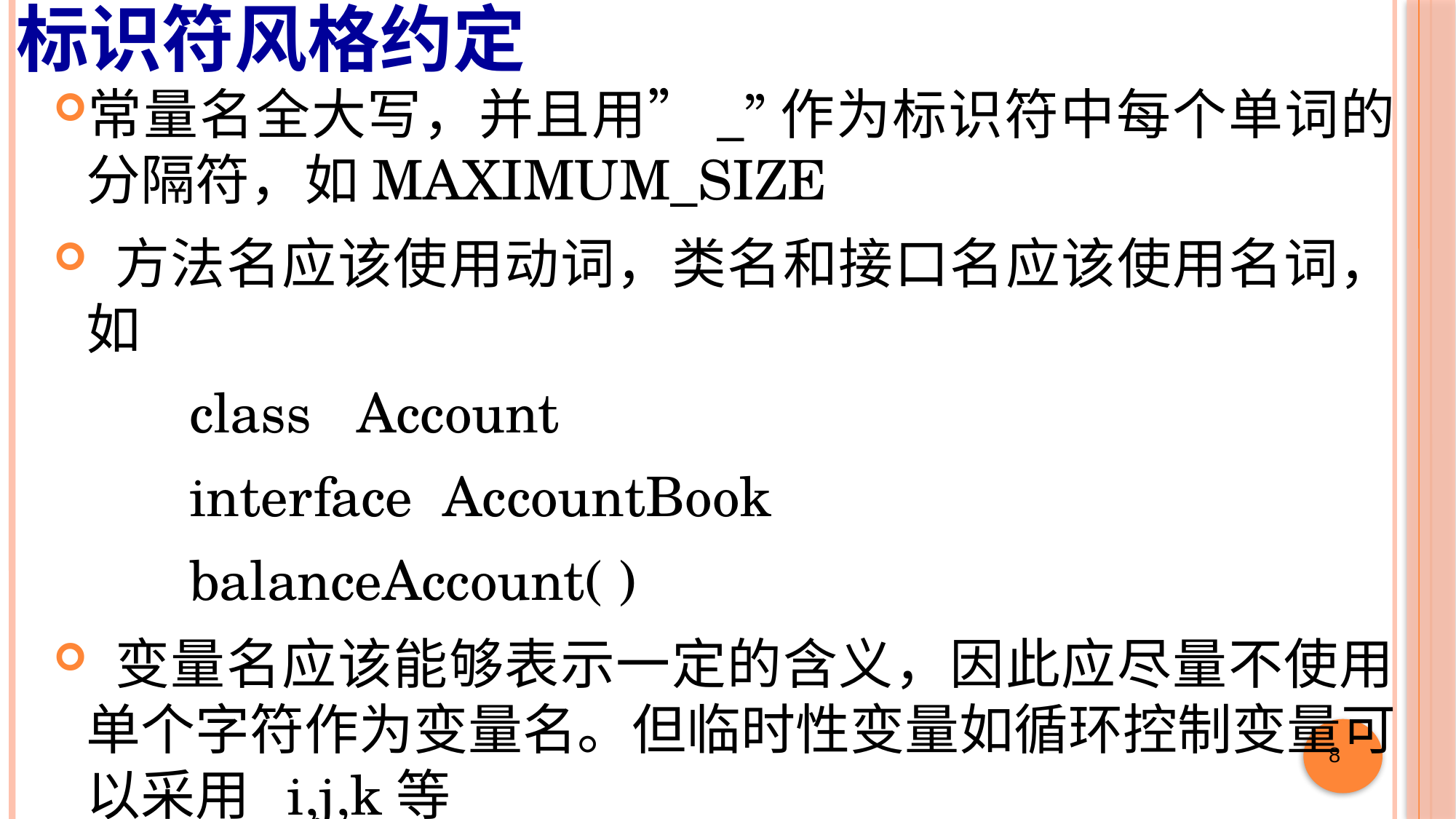

# 标识符风格约定
常量名全大写，并且用”_”作为标识符中每个单词的分隔符，如MAXIMUM_SIZE
 方法名应该使用动词，类名和接口名应该使用名词，如
         class   Account
         interface  AccountBook
         balanceAccount( )
 变量名应该能够表示一定的含义，因此应尽量不使用单个字符作为变量名。但临时性变量如循环控制变量可以采用  i,j,k等

8